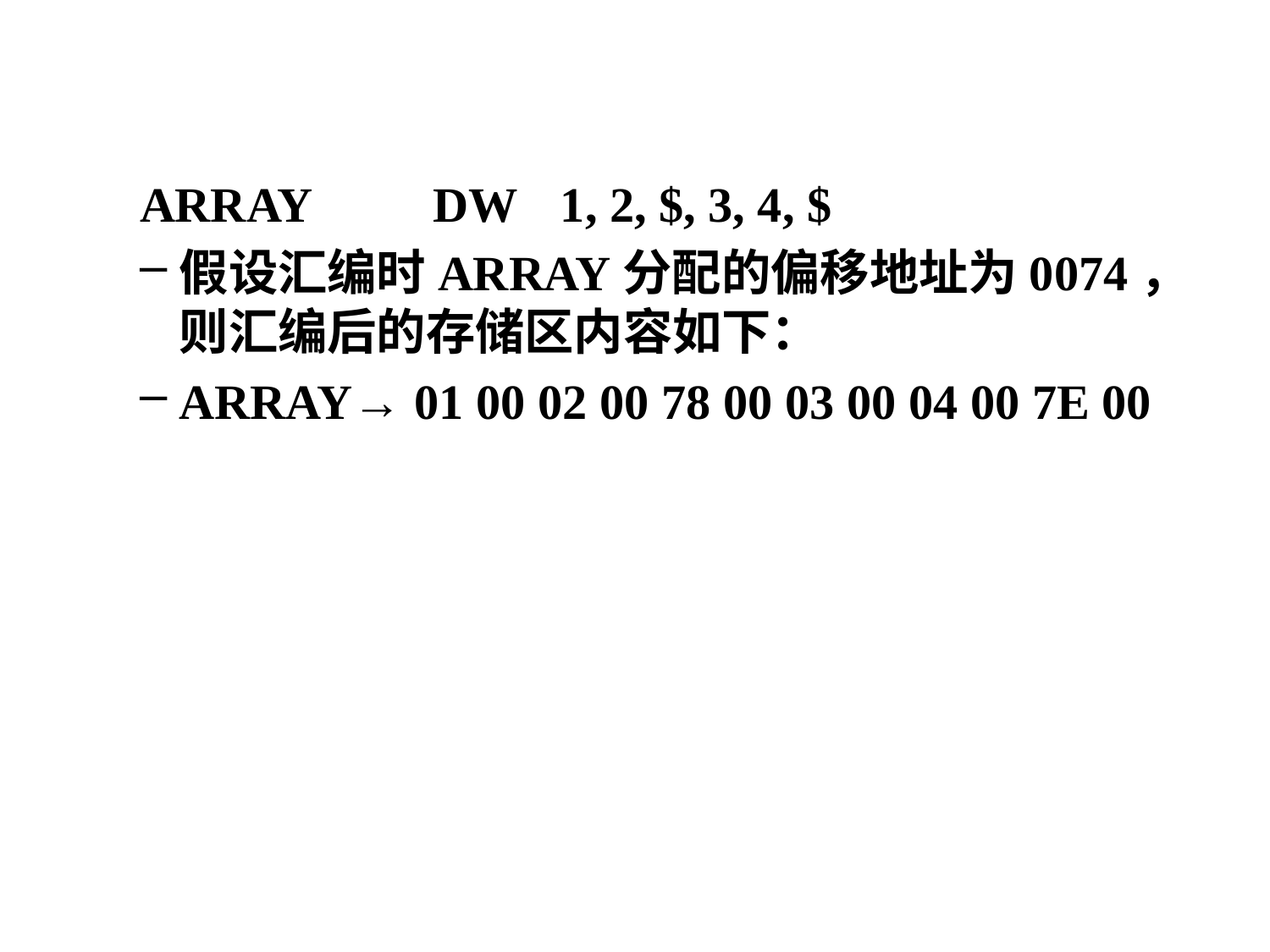

#
ARRAY	DW	1, 2, $, 3, 4, $
假设汇编时ARRAY分配的偏移地址为0074，则汇编后的存储区内容如下：
ARRAY→ 01 00 02 00 78 00 03 00 04 00 7E 00